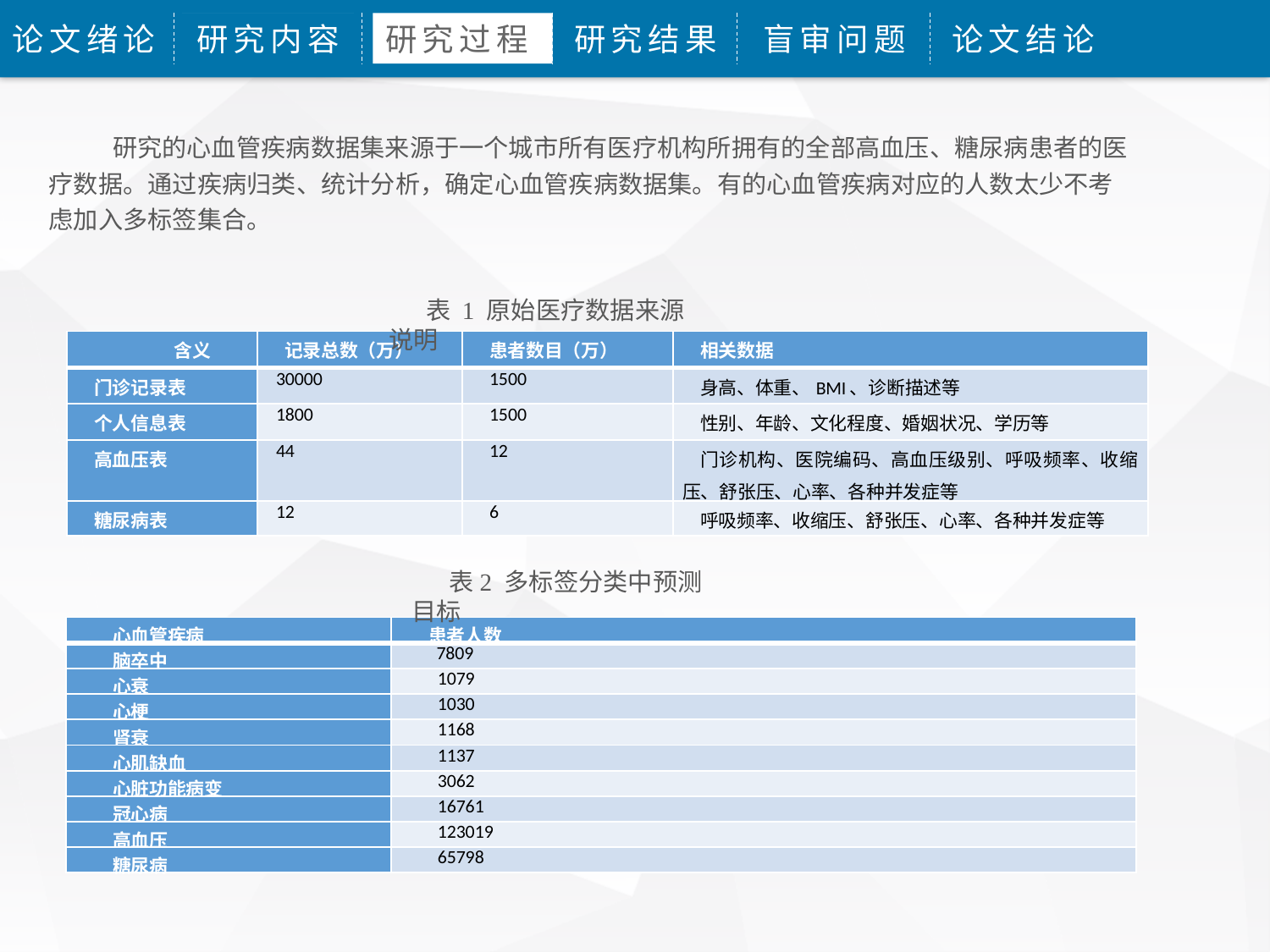

论文绪论
研究内容
研究过程
研究结果
盲审问题
论文结论

         研究的心血管疾病数据集来源于一个城市所有医疗机构所拥有的全部高血压、糖尿病患者的医疗数据。通过疾病归类、统计分析，确定心血管疾病数据集。有的心血管疾病对应的人数太少不考虑加入多标签集合。
表 1 原始医疗数据来源说明
| 含义 | 记录总数（万） | 患者数目（万） | 相关数据 |
| --- | --- | --- | --- |
| 门诊记录表 | 30000 | 1500 | 身高、体重、BMI、诊断描述等 |
| 个人信息表 | 1800 | 1500 | 性别、年龄、文化程度、婚姻状况、学历等 |
| 高血压表 | 44 | 12 | 门诊机构、医院编码、高血压级别、呼吸频率、收缩压、舒张压、心率、各种并发症等 |
| 糖尿病表 | 12 | 6 | 呼吸频率、收缩压、舒张压、心率、各种并发症等 |
表2 多标签分类中预测目标
| 心血管疾病 | 患者人数 |
| --- | --- |
| 脑卒中 | 7809 |
| 心衰 | 1079 |
| 心梗 | 1030 |
| 肾衰 | 1168 |
| 心肌缺血 | 1137 |
| 心脏功能病变 | 3062 |
| 冠心病 | 16761 |
| 高血压 | 123019 |
| 糖尿病 | 65798 |